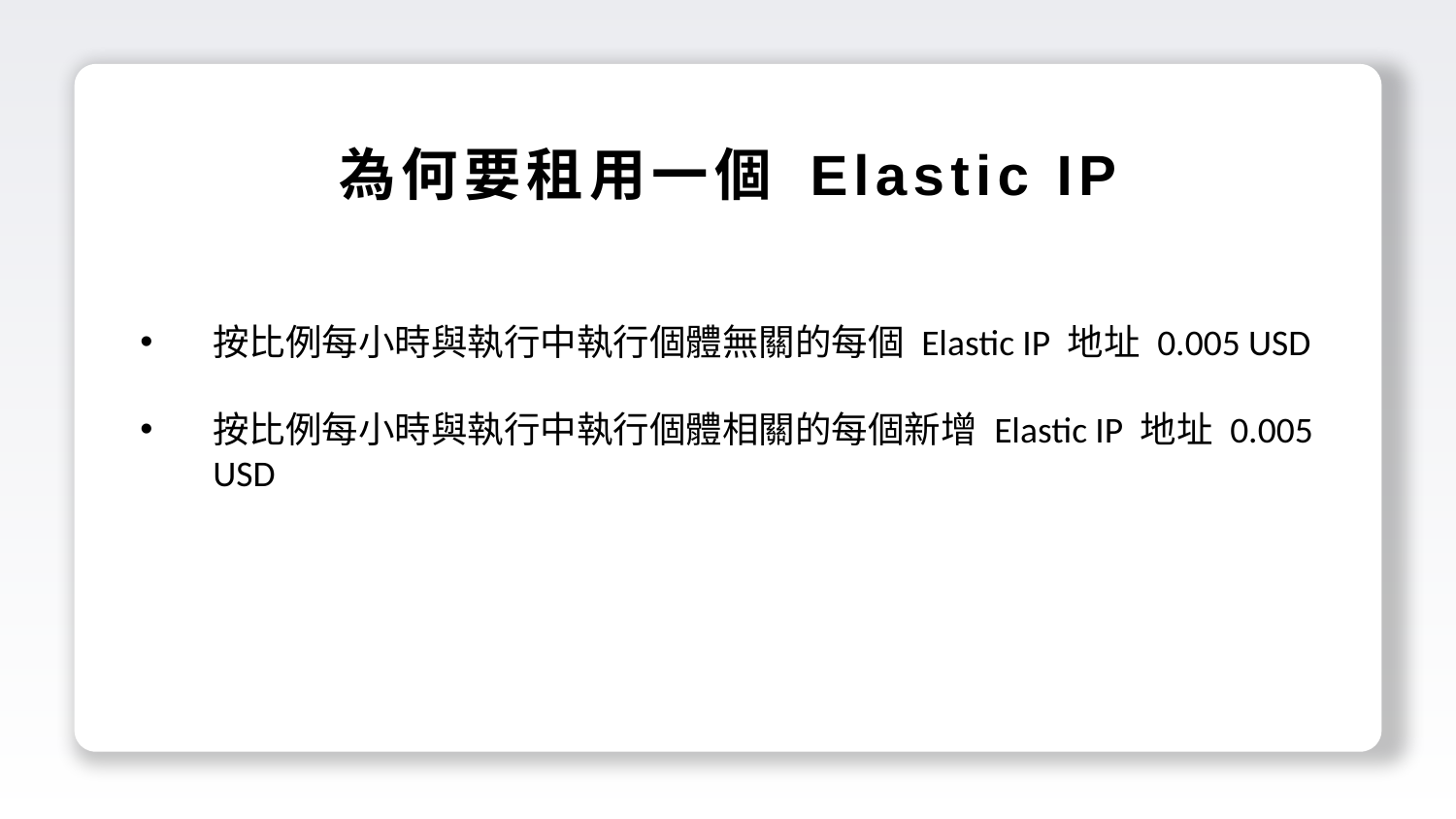

為何要租用一個 Elastic IP
按比例每小時與執行中執行個體無關的每個 Elastic IP 地址 0.005 USD

按比例每小時與執行中執行個體相關的每個新增 Elastic IP 地址 0.005 USD